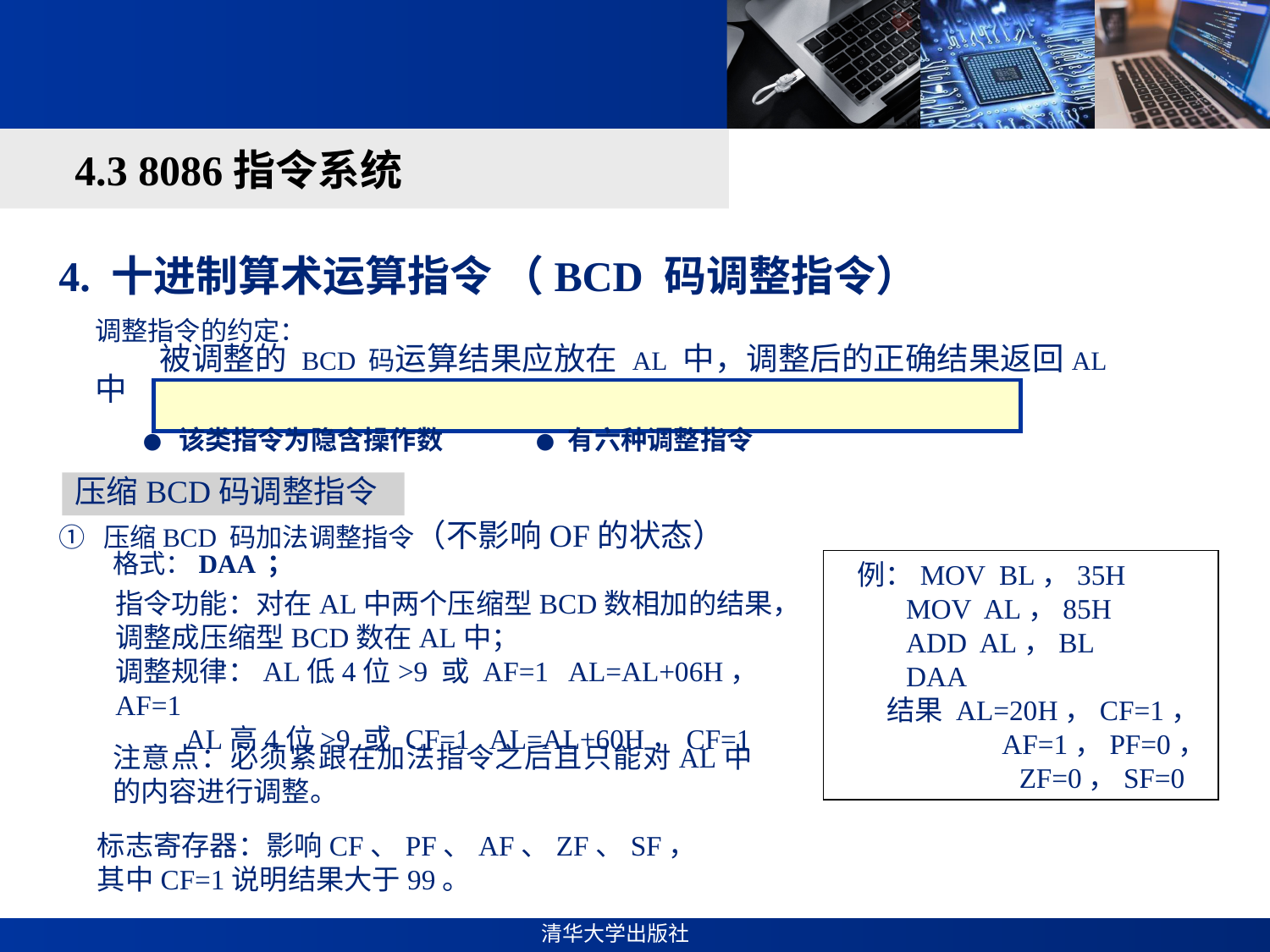

#
4.3 8086指令系统

4. 十进制算术运算指令 （BCD 码调整指令）

调整指令的约定：
        被调整的 BCD 码运算结果应放在 AL 中，调整后的正确结果返回AL中
            ●   该类指令为隐含操作数             ●   有六种调整指令

压缩BCD码调整指令
①  压缩BCD 码加法调整指令（不影响OF的状态）

格式：DAA ；
例：MOV  BL，35H
       MOV  AL，85H
       ADD  AL，BL
       DAA
    结果 AL=20H，CF=1，AF=1，PF=0，
ZF=0，SF=0
指令功能：对在AL中两个压缩型BCD数相加的结果，调整成压缩型BCD数在AL中；
调整规律：AL低4位>9 或 AF=1   AL=AL+06H，AF=1
          AL高4位>9 或 CF=1   AL=AL+60H，CF=1
注意点：必须紧跟在加法指令之后且只能对AL中的内容进行调整。
标志寄存器：影响CF、PF、AF、ZF、SF，其中CF=1说明结果大于99。